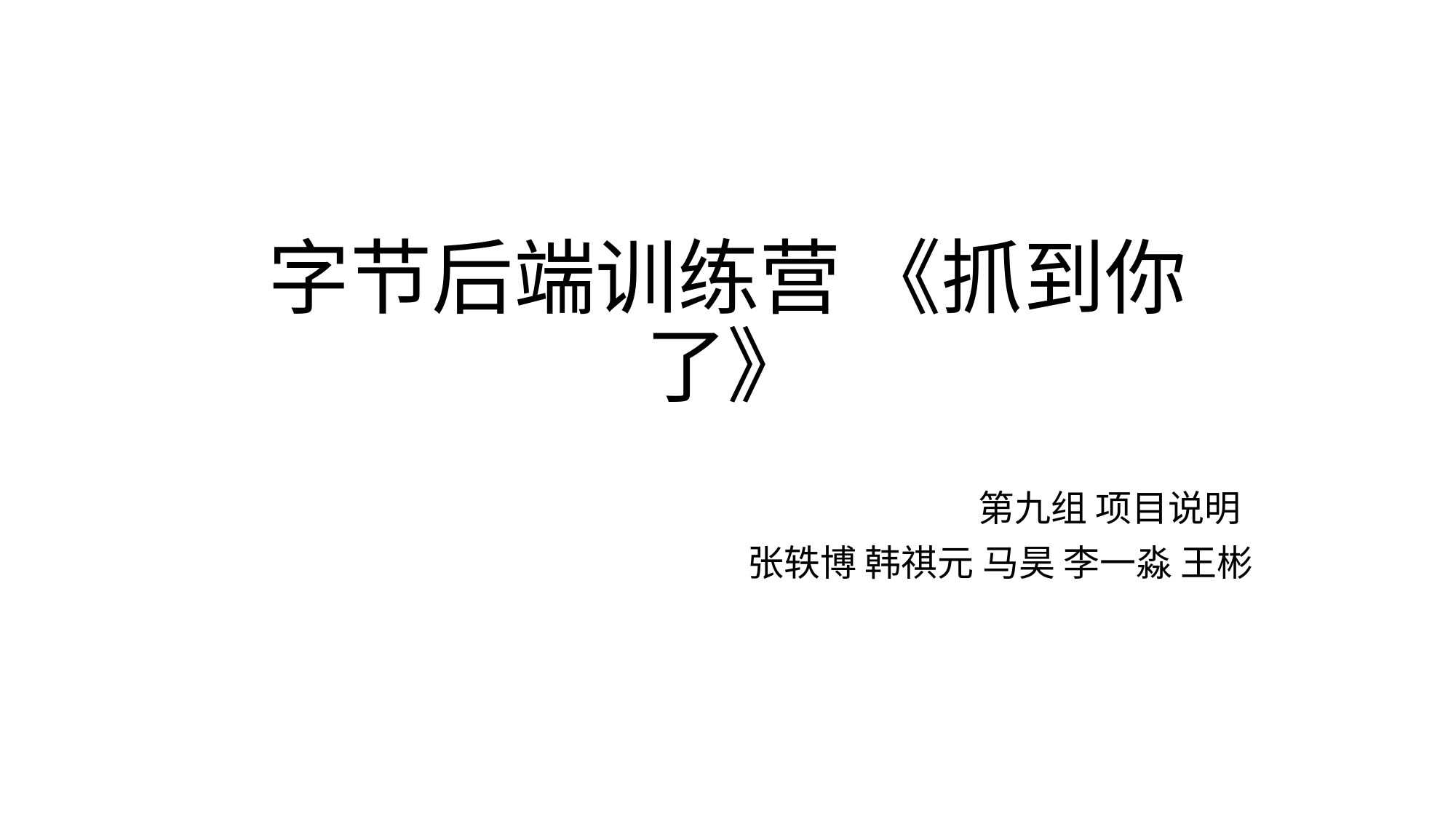

# 字节后端训练营 《抓到你了》

							第九组 项目说明
					张轶博 韩祺元 马昊 李一淼 王彬